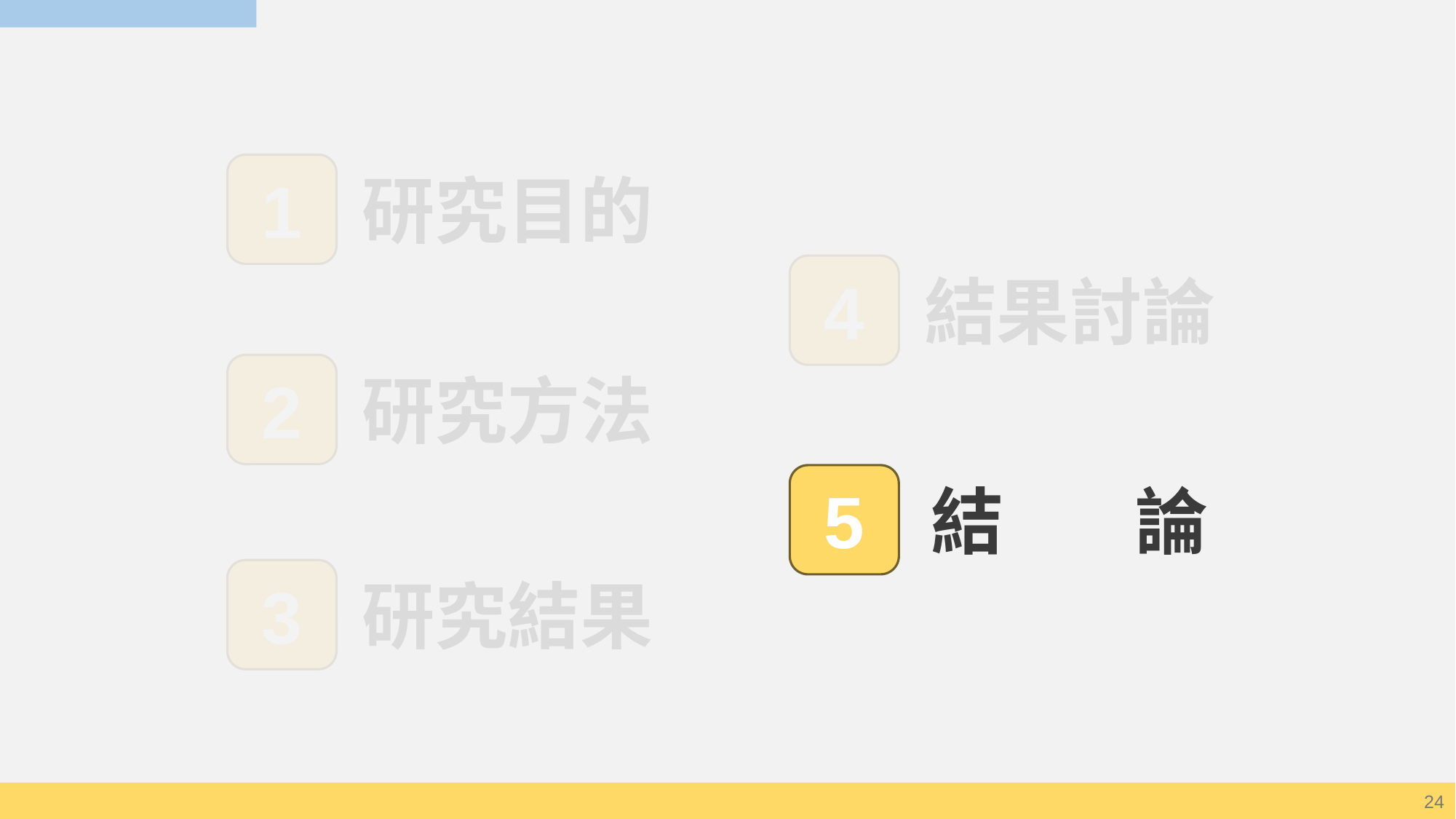

1
研究目的

4
結果討論

2
研究方法
5
結        論
3
研究結果
24